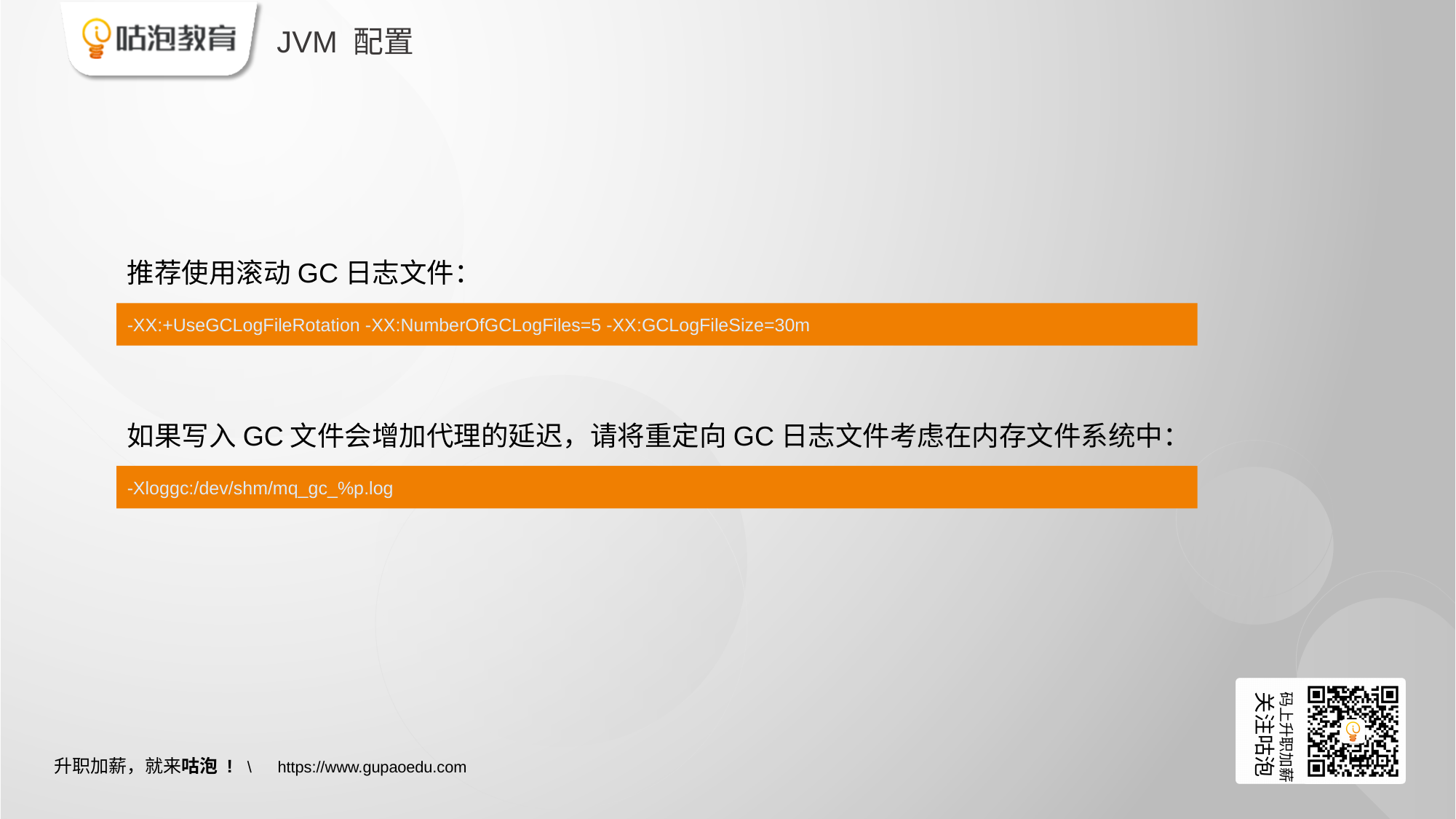

# JVM 配置
推荐使用滚动GC日志文件：
-XX:+UseGCLogFileRotation -XX:NumberOfGCLogFiles=5 -XX:GCLogFileSize=30m
如果写入GC文件会增加代理的延迟，请将重定向GC日志文件考虑在内存文件系统中：
-Xloggc:/dev/shm/mq_gc_%p.log